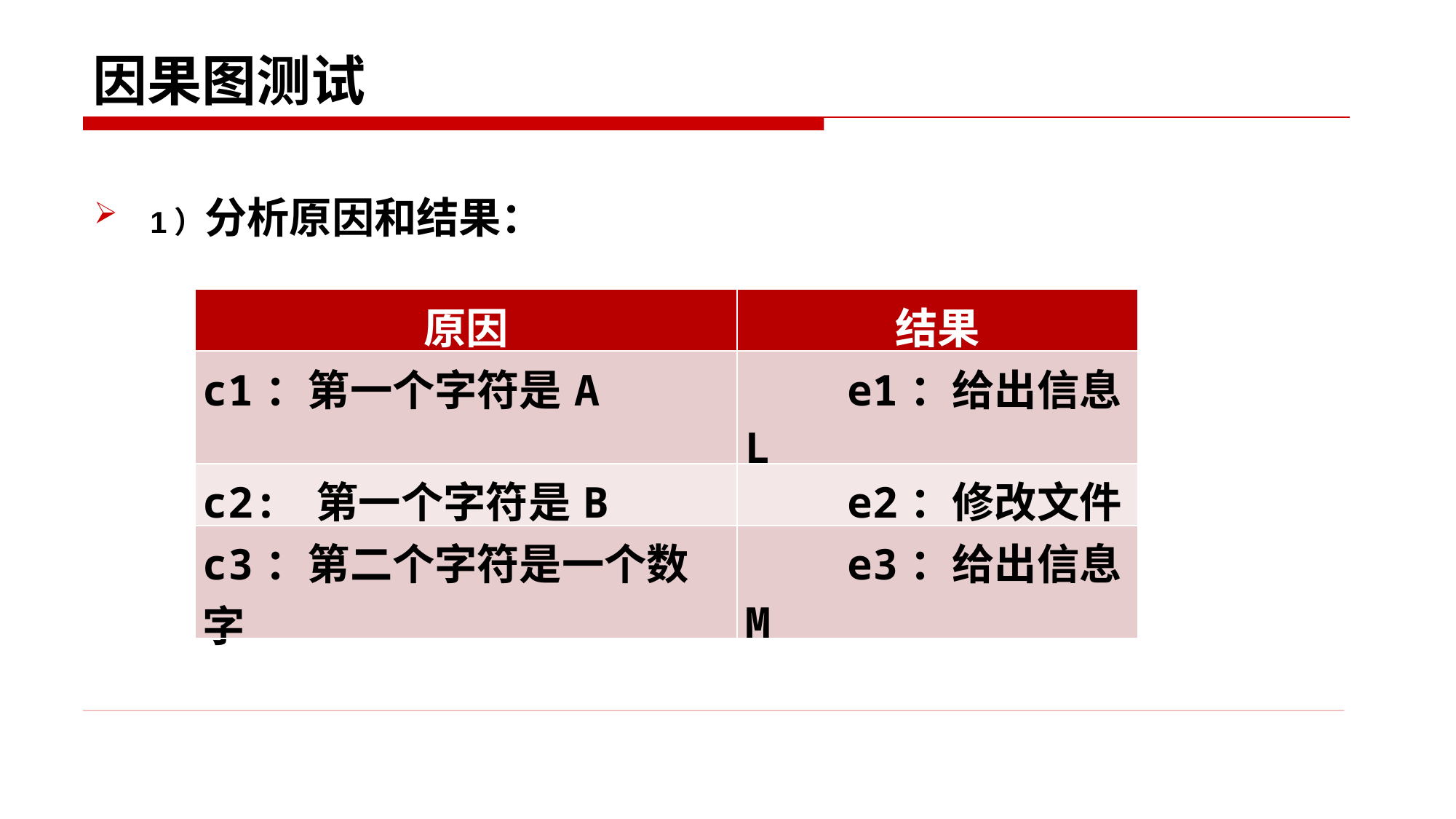

# 因果图测试

1）分析原因和结果：

| 原因 | 结果 |
| --- | --- |
| c1：第一个字符是A | e1：给出信息L |
| c2: 第一个字符是B | e2：修改文件 |
| c3：第二个字符是一个数字 | e3：给出信息M |